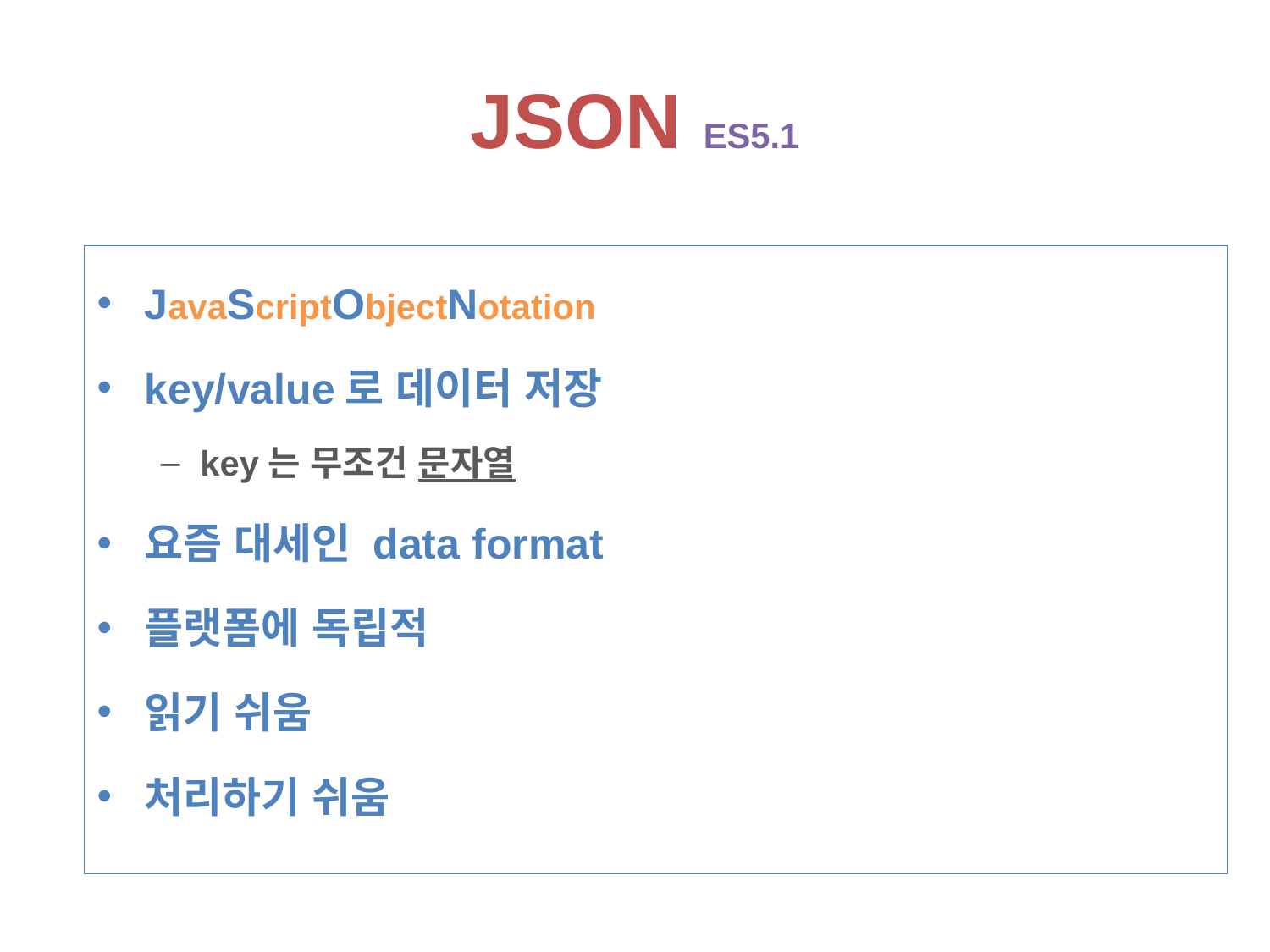

JSON ES5.1
JavaScriptObjectNotation
key/value로 데이터 저장
key는 무조건 문자열
요즘 대세인 data format
플랫폼에 독립적
읽기 쉬움
처리하기 쉬움